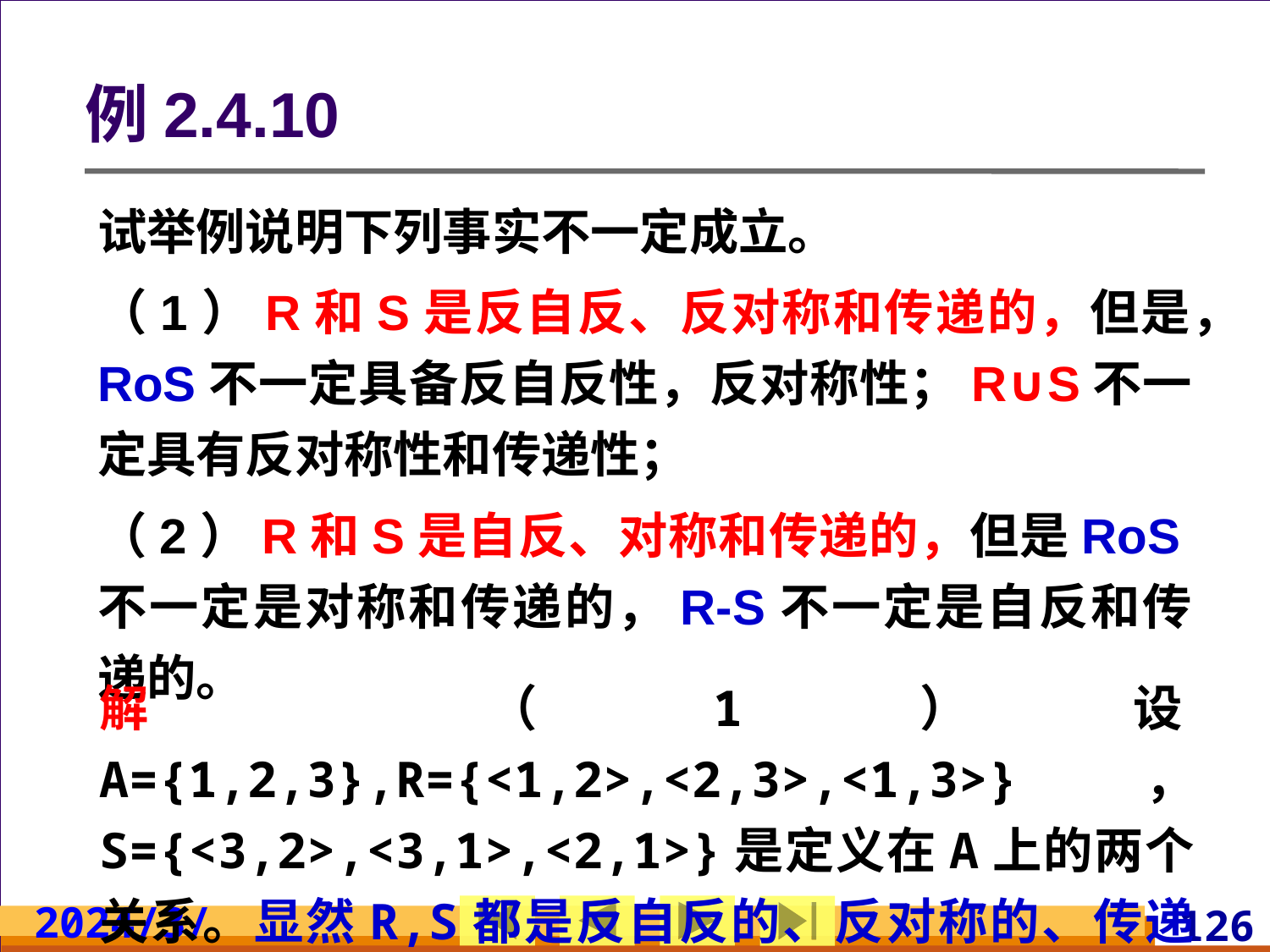

# 例2.4.10
试举例说明下列事实不一定成立。
（1）R和S是反自反、反对称和传递的，但是，RoS不一定具备反自反性，反对称性；R∪S不一定具有反对称性和传递性；
（2）R和S是自反、对称和传递的，但是RoS不一定是对称和传递的，R-S不一定是自反和传递的。
解 （1）设A={1,2,3},R={<1,2>,<2,3>,<1,3>}， S={<3,2>,<3,1>,<2,1>}是定义在A上的两个关系。显然R,S都是反自反的、反对称的、传递的。
2024/3/10